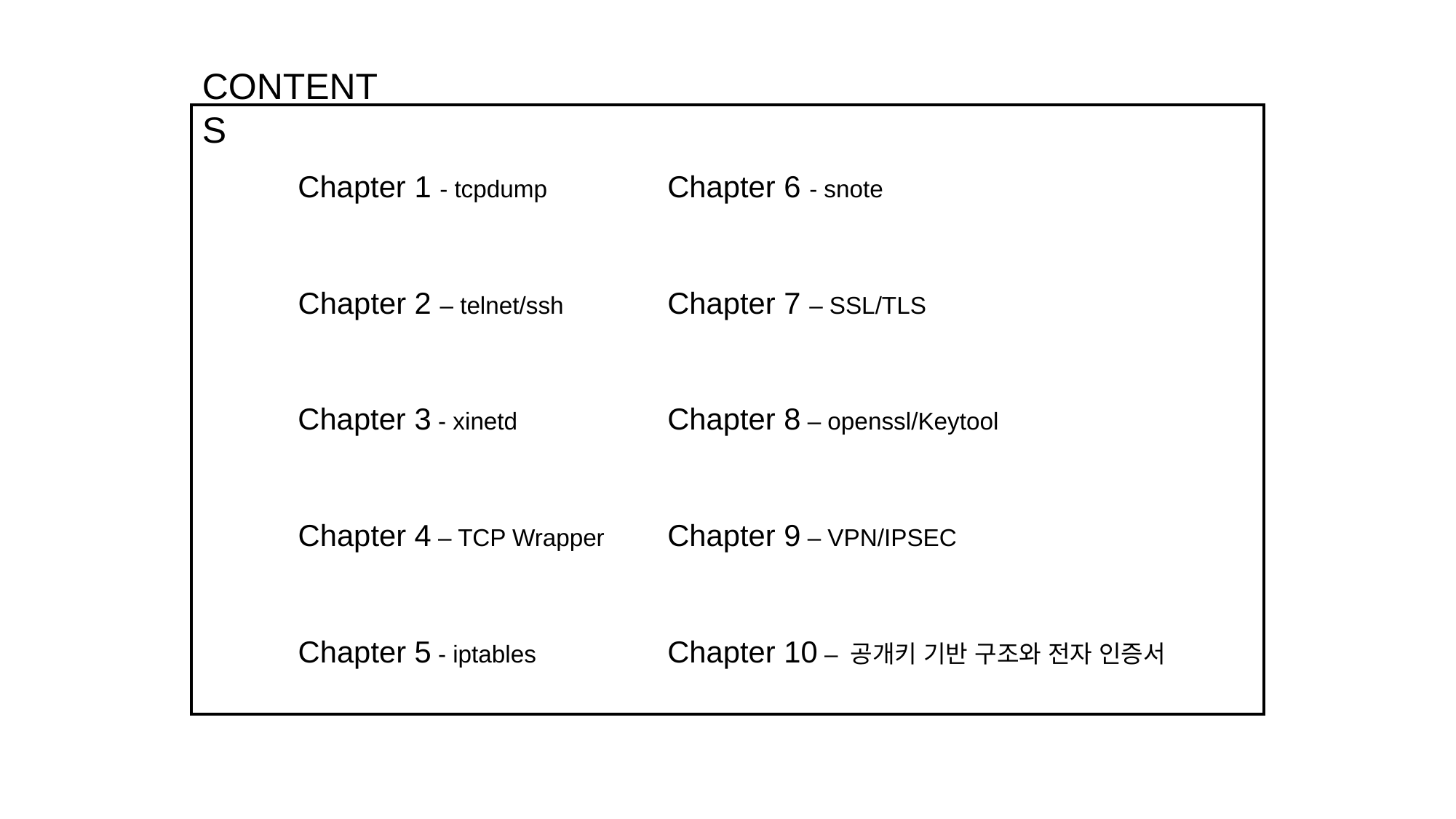

CONTENTS

Chapter 1 - tcpdump
Chapter 6 - snote
Chapter 2 – telnet/ssh
Chapter 7 – SSL/TLS
Chapter 3 - xinetd
Chapter 8 – openssl/Keytool
Chapter 4 – TCP Wrapper
Chapter 9 – VPN/IPSEC
Chapter 5 - iptables
Chapter 10 – 공개키 기반 구조와 전자 인증서